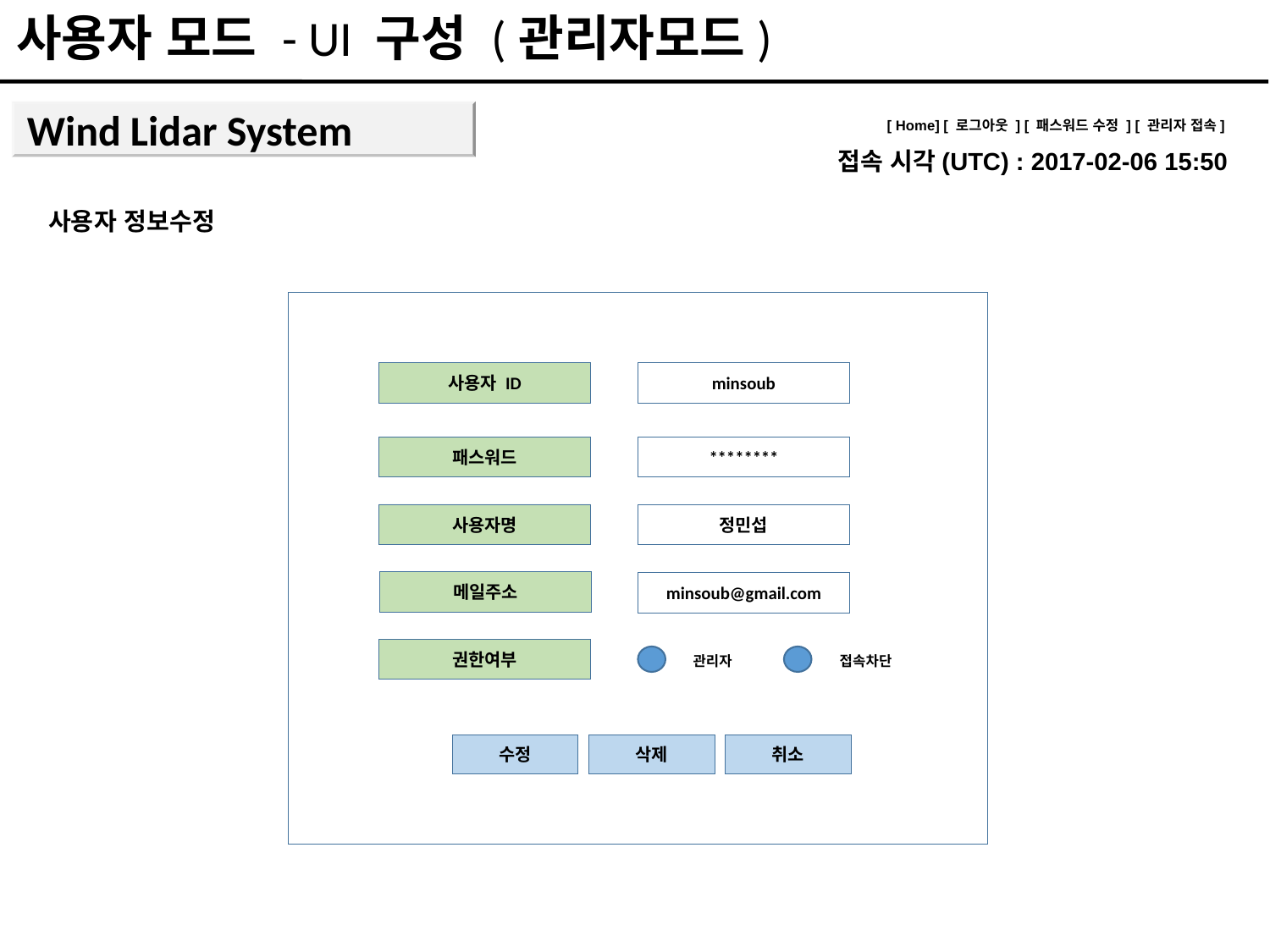

사용자 모드 - UI 구성 (관리자모드)

Wind Lidar System
[ Home] [ 로그아웃 ] [ 패스워드 수정 ] [ 관리자 접속]
접속 시각(UTC) : 2017-02-06 15:50
사용자 정보수정

사용자 ID
minsoub
패스워드
********
사용자명
정민섭
메일주소
minsoub@gmail.com
권한여부

관리자

접속차단
수정
삭제
취소